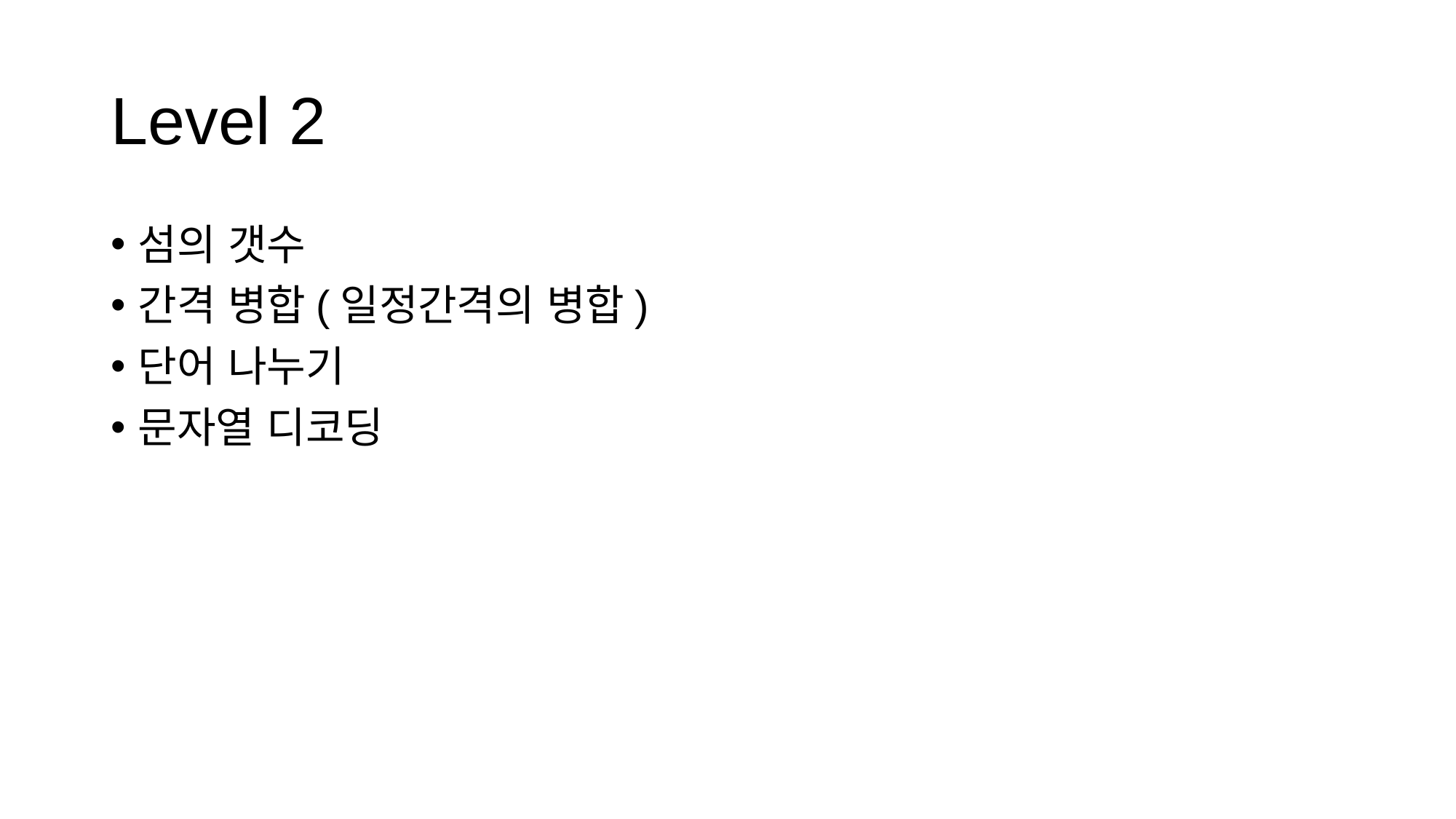

# Level 2
섬의 갯수
간격 병합(일정간격의 병합)
단어 나누기
문자열 디코딩